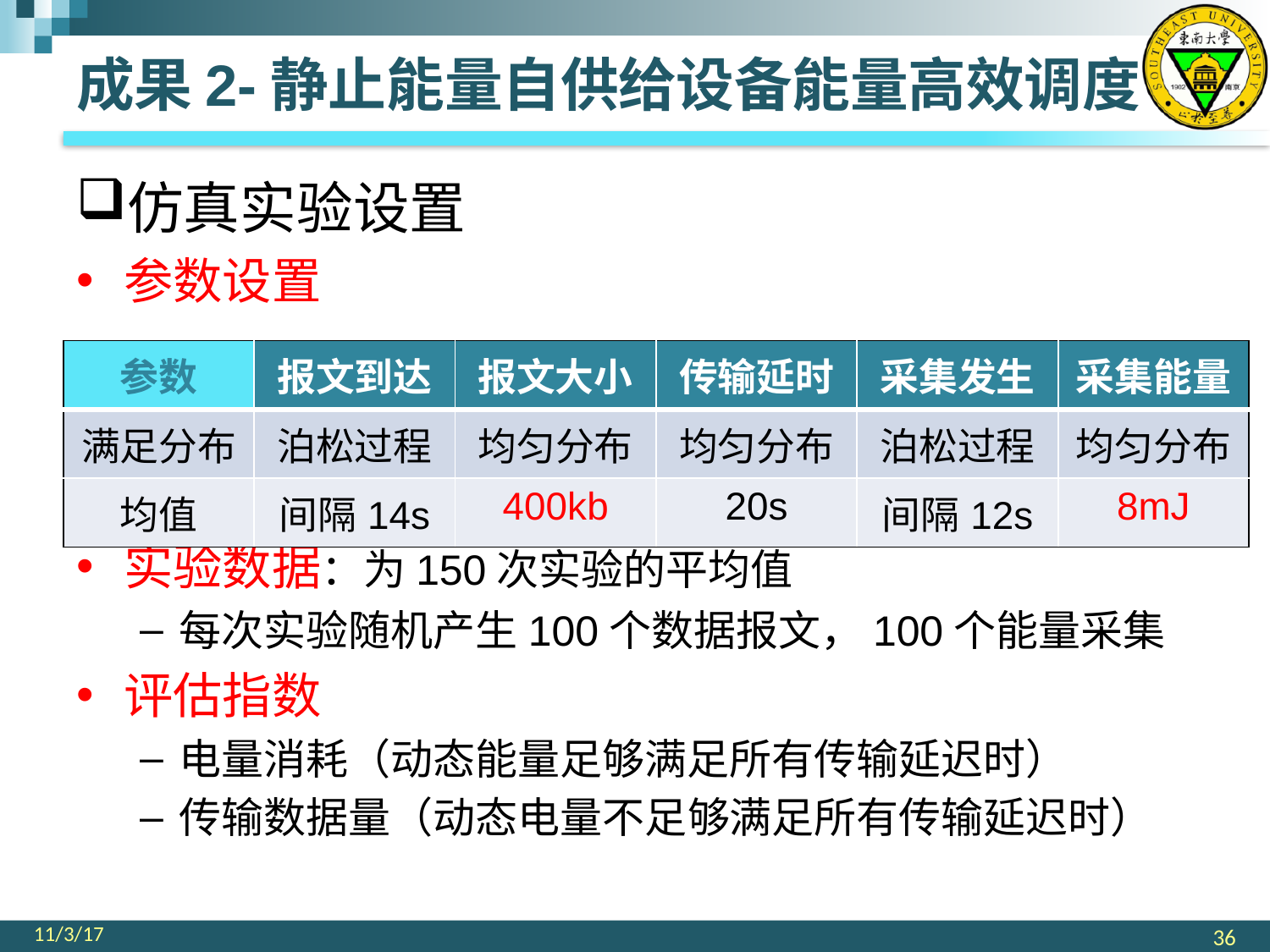

# 成果2-静止能量自供给设备能量高效调度
仿真实验设置
参数设置

实验数据：为150次实验的平均值
每次实验随机产生100个数据报文，100个能量采集
评估指数
电量消耗（动态能量足够满足所有传输延迟时）
传输数据量（动态电量不足够满足所有传输延迟时）
| 参数 | 报文到达 | 报文大小 | 传输延时 | 采集发生 | 采集能量 |
| --- | --- | --- | --- | --- | --- |
| 满足分布 | 泊松过程 | 均匀分布 | 均匀分布 | 泊松过程 | 均匀分布 |
| 均值 | 间隔14s | 400kb | 20s | 间隔12s | 8mJ |
11/3/17
36